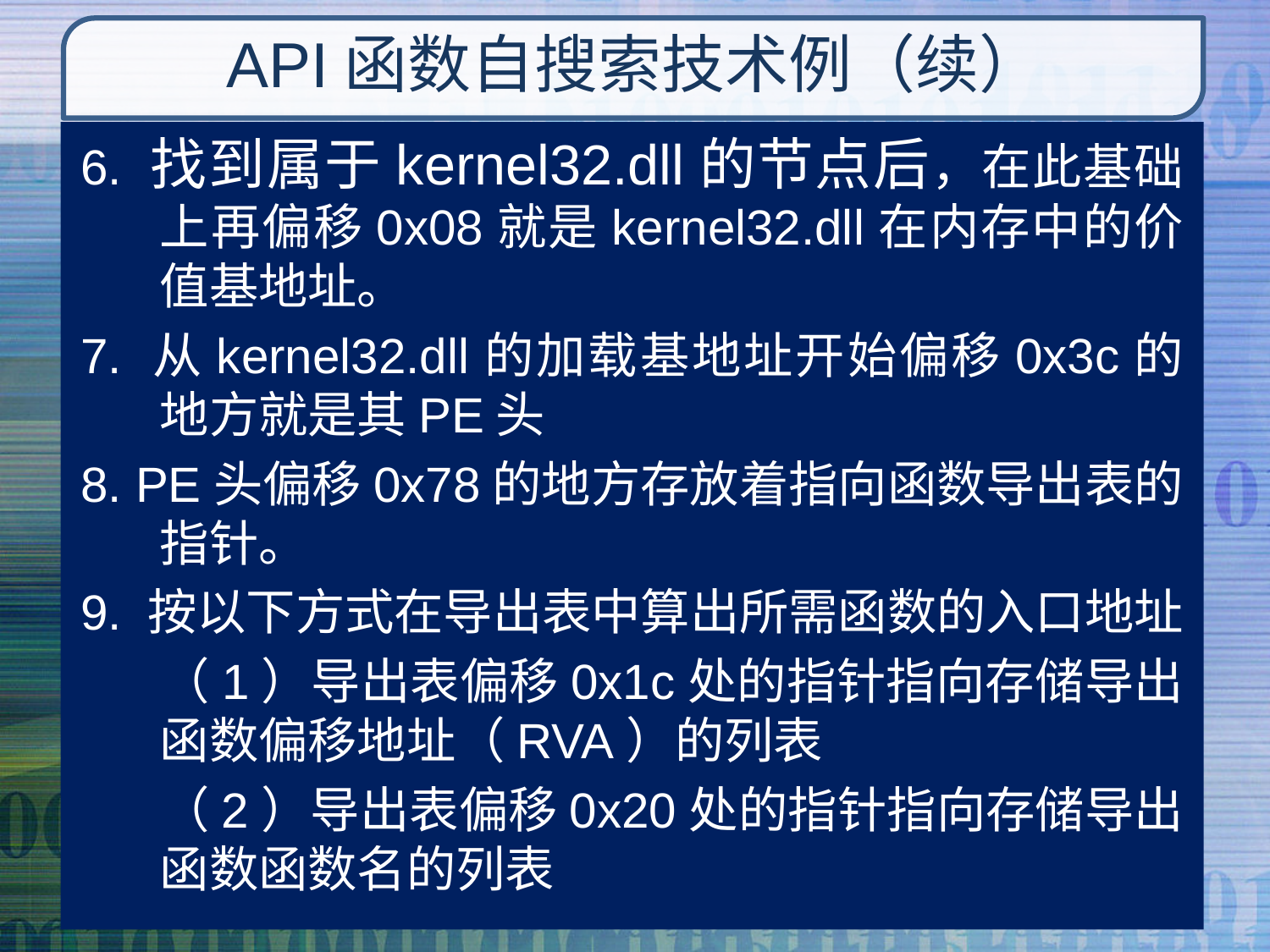

# API函数自搜索技术例（续）
6. 找到属于kernel32.dll的节点后，在此基础上再偏移0x08就是kernel32.dll在内存中的价值基地址。
7. 从kernel32.dll的加载基地址开始偏移0x3c的地方就是其PE头
8. PE头偏移0x78的地方存放着指向函数导出表的指针。
9. 按以下方式在导出表中算出所需函数的入口地址
	（1）导出表偏移0x1c处的指针指向存储导出函数偏移地址（RVA）的列表
	（2）导出表偏移0x20处的指针指向存储导出函数函数名的列表